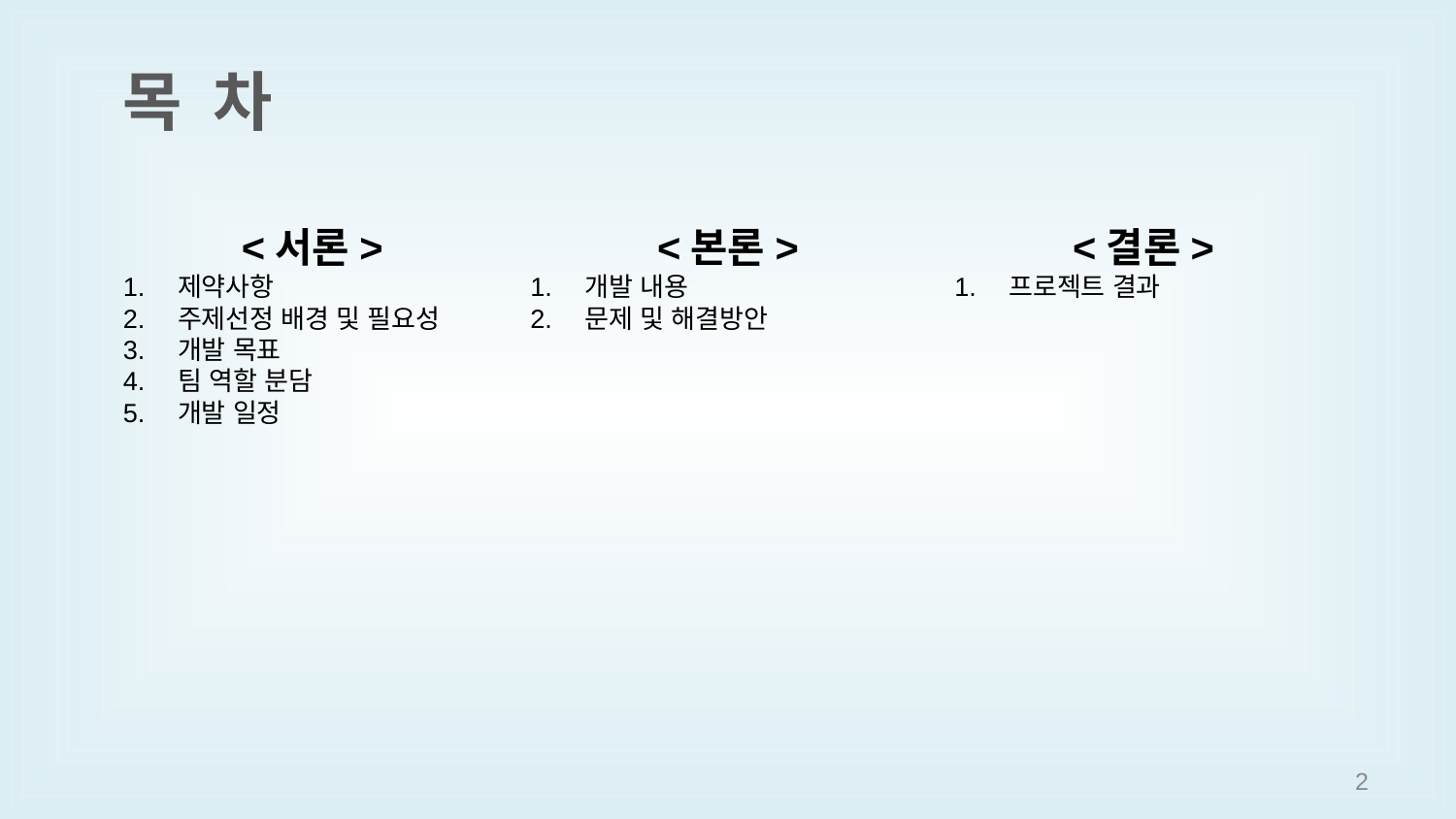

목 차
<서론>
제약사항
주제선정 배경 및 필요성
개발 목표
팀 역할 분담
개발 일정

<결론>
프로젝트 결과

<본론>
개발 내용
문제 및 해결방안
2